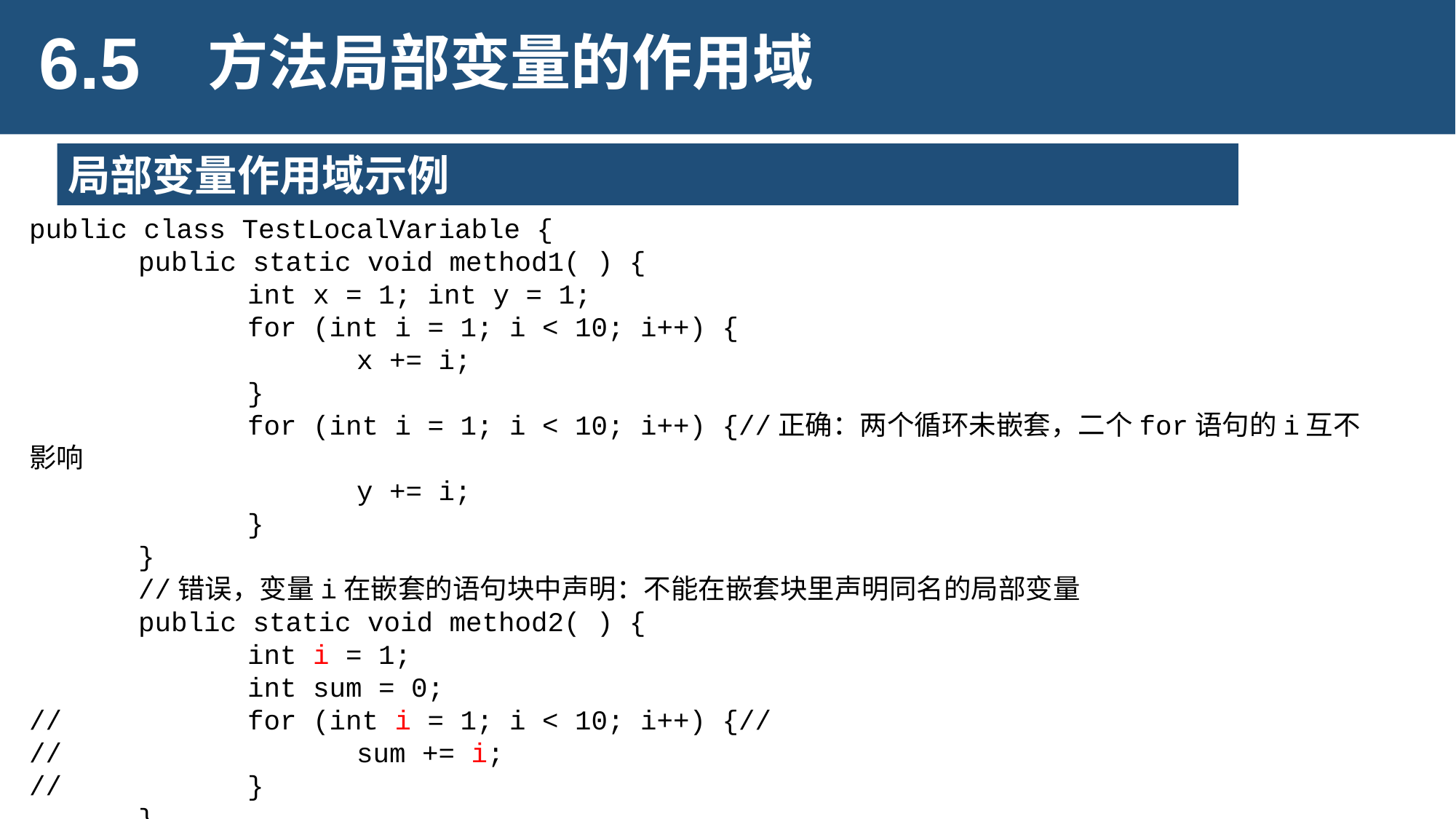

6.5
方法局部变量的作用域

局部变量作用域示例
public class TestLocalVariable {
	public static void method1( ) {
		int x = 1; int y = 1;
		for (int i = 1; i < 10; i++) {
			x += i;
		}
		for (int i = 1; i < 10; i++) {//正确：两个循环未嵌套，二个for语句的i互不影响
			y += i;
		}
	}
	//错误，变量i在嵌套的语句块中声明：不能在嵌套块里声明同名的局部变量
	public static void method2( ) {
		int i = 1;
		int sum = 0;
//		for (int i = 1; i < 10; i++) {//
//			sum += i;
//		}
	}
}